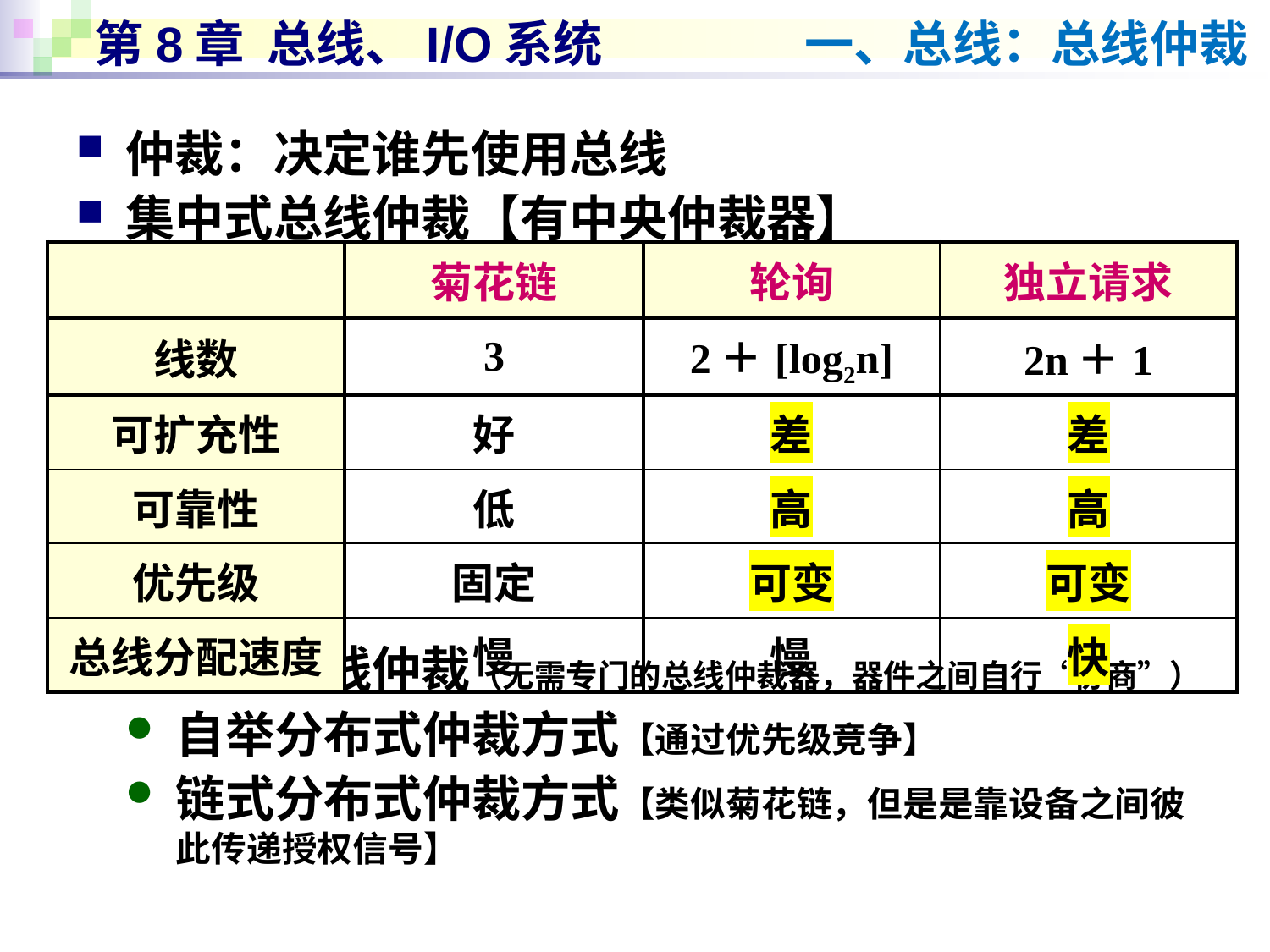

# 第8章  总线、I/O系统
一、总线：总线仲裁
仲裁：决定谁先使用总线
集中式总线仲裁【有中央仲裁器】

分布式总线仲裁（无需专门的总线仲裁器，器件之间自行“协商”）
自举分布式仲裁方式【通过优先级竞争】
链式分布式仲裁方式【类似菊花链，但是是靠设备之间彼此传递授权信号】
|  | 菊花链 | 轮询 | 独立请求 |
| --- | --- | --- | --- |
| 线数 | 3 | 2＋[log2n] | 2n＋1 |
| 可扩充性 | 好 | 差 | 差 |
| 可靠性 | 低 | 高 | 高 |
| 优先级 | 固定 | 可变 | 可变 |
| 总线分配速度 | 慢 | 慢 | 快 |
73